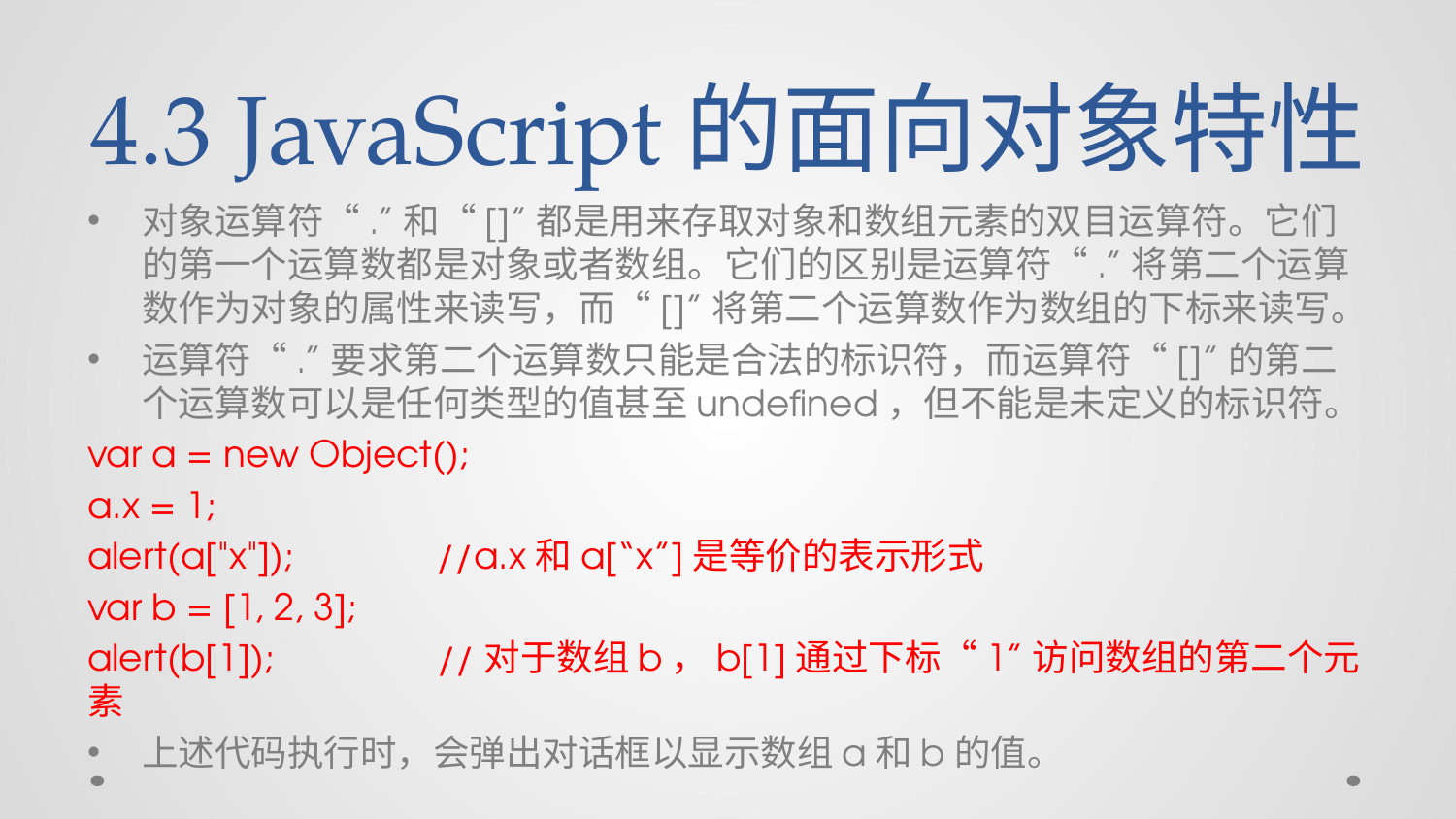

# 4.3 JavaScript的面向对象特性
对象运算符“.”和“[]”都是用来存取对象和数组元素的双目运算符。它们的第一个运算数都是对象或者数组。它们的区别是运算符“.”将第二个运算数作为对象的属性来读写，而“[]”将第二个运算数作为数组的下标来读写。
运算符“.”要求第二个运算数只能是合法的标识符，而运算符“[]”的第二个运算数可以是任何类型的值甚至undefined，但不能是未定义的标识符。
var a = new Object();
a.x = 1;
alert(a["x"]);              //a.x和a[“x”]是等价的表示形式
var b = [1, 2, 3];
alert(b[1]);                //对于数组b，b[1]通过下标“1”访问数组的第二个元素
上述代码执行时，会弹出对话框以显示数组a和b的值。